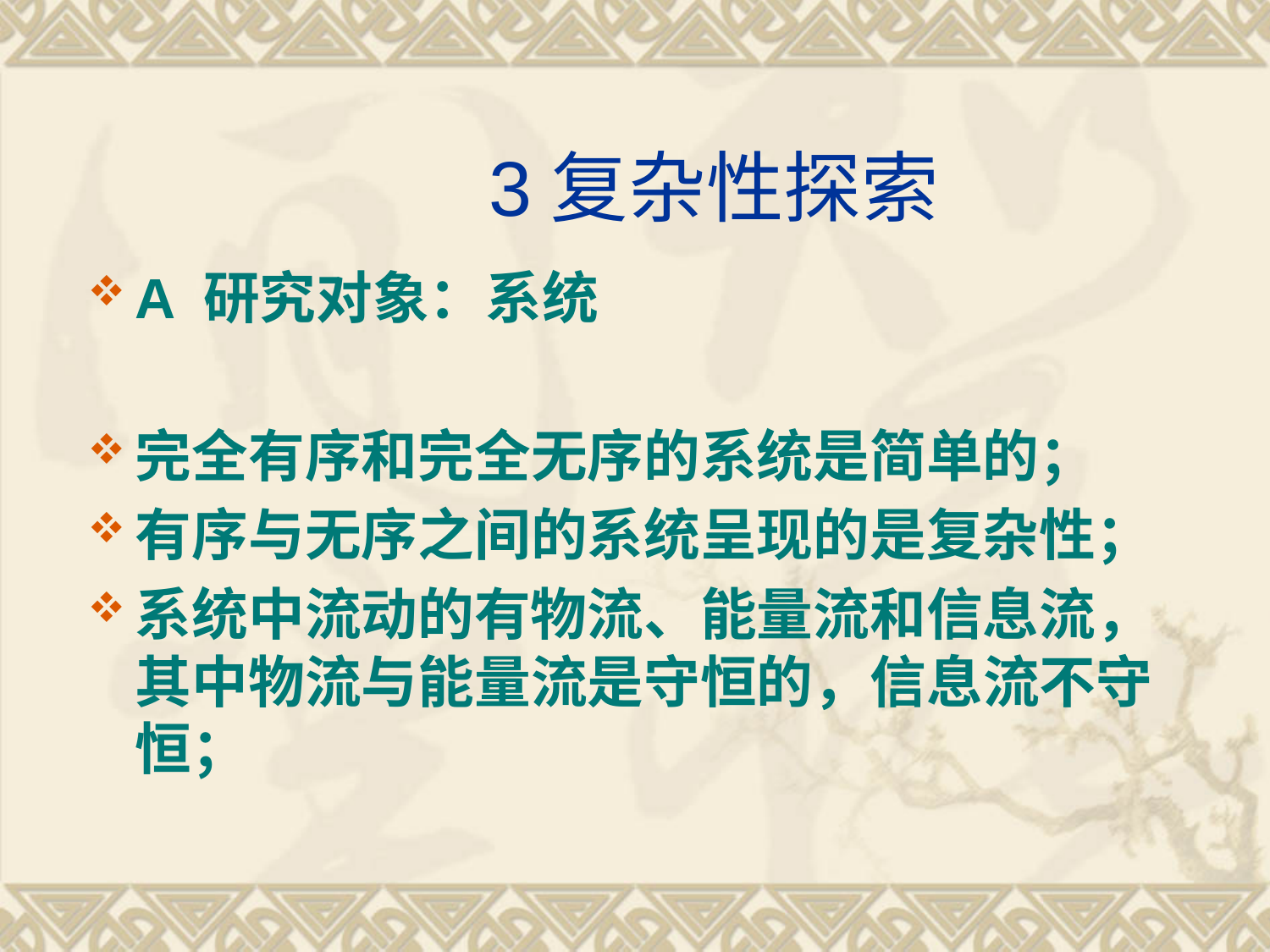

3复杂性探索
A 研究对象：系统

完全有序和完全无序的系统是简单的；
有序与无序之间的系统呈现的是复杂性；
系统中流动的有物流、能量流和信息流，其中物流与能量流是守恒的，信息流不守恒；